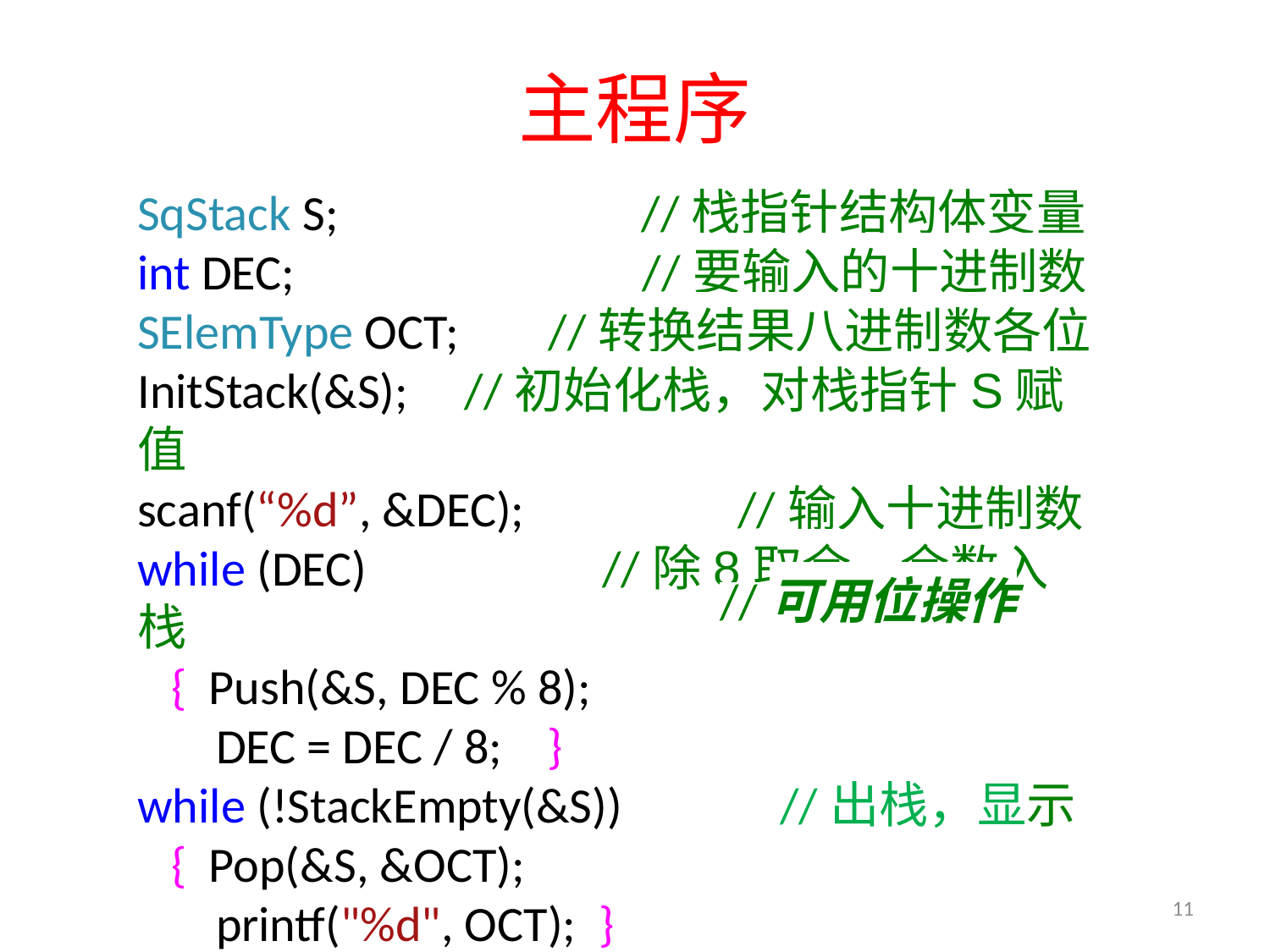

# 主程序
SqStack S;                           //栈指针结构体变量
int DEC;                               //要输入的十进制数
SElemType OCT;        //转换结果八进制数各位
InitStack(&S);     //初始化栈，对栈指针S赋值
scanf(“%d”, &DEC);                   //输入十进制数
while (DEC)                     //除8取余，余数入栈
   {  Push(&S, DEC % 8);
       DEC = DEC / 8;    }
while (!StackEmpty(&S))              //出栈，显示
   {  Pop(&S, &OCT);
       printf("%d", OCT);  }
free(S.base);                                 //销毁栈
//可用位操作
11